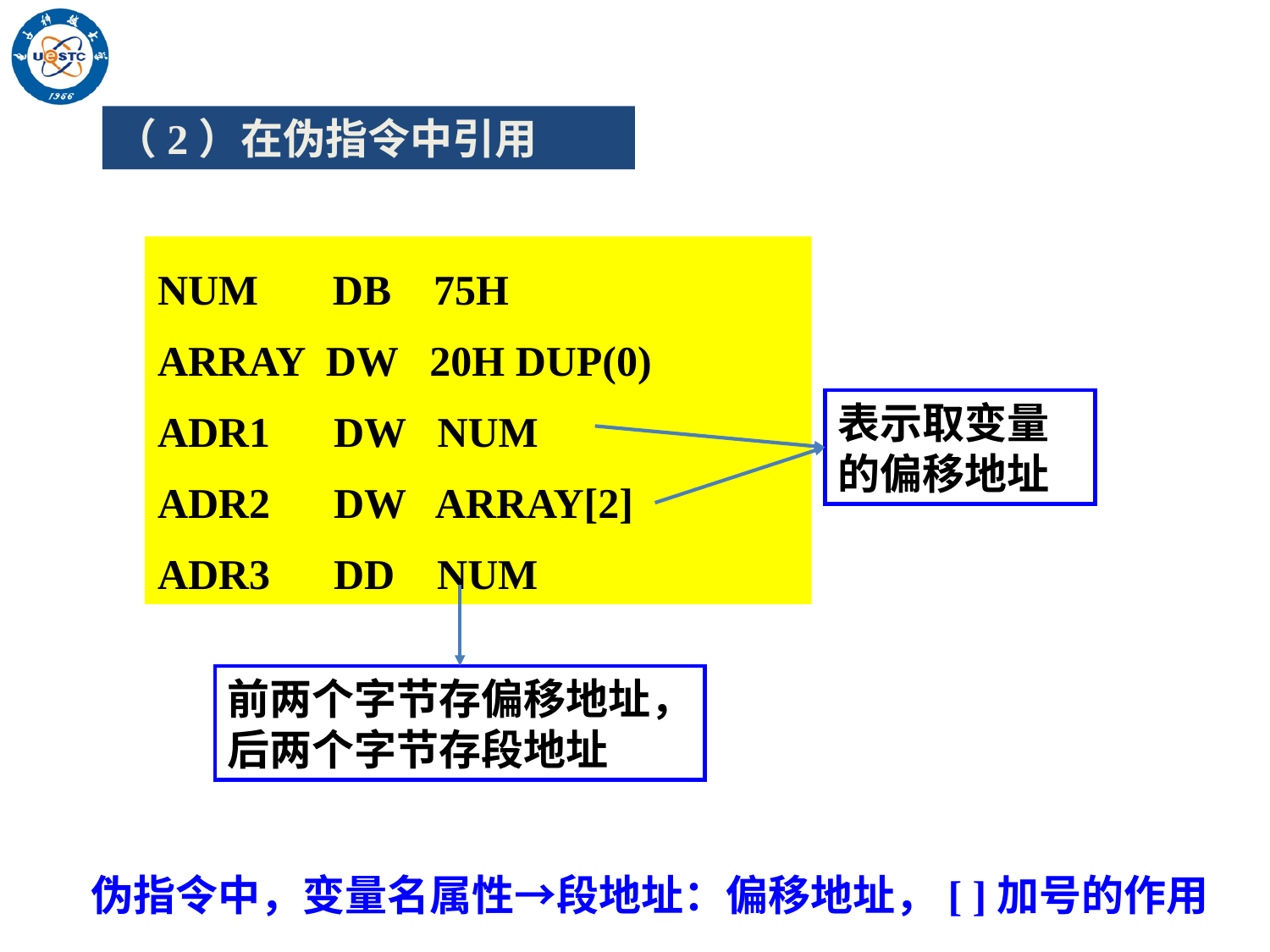

（2）在伪指令中引用
NUM       DB    75H
ARRAY  DW   20H DUP(0)
ADR1      DW   NUM
ADR2      DW   ARRAY[2]
ADR3      DD    NUM
表示取变量的偏移地址
前两个字节存偏移地址，后两个字节存段地址
伪指令中，变量名属性→段地址：偏移地址，[ ]加号的作用